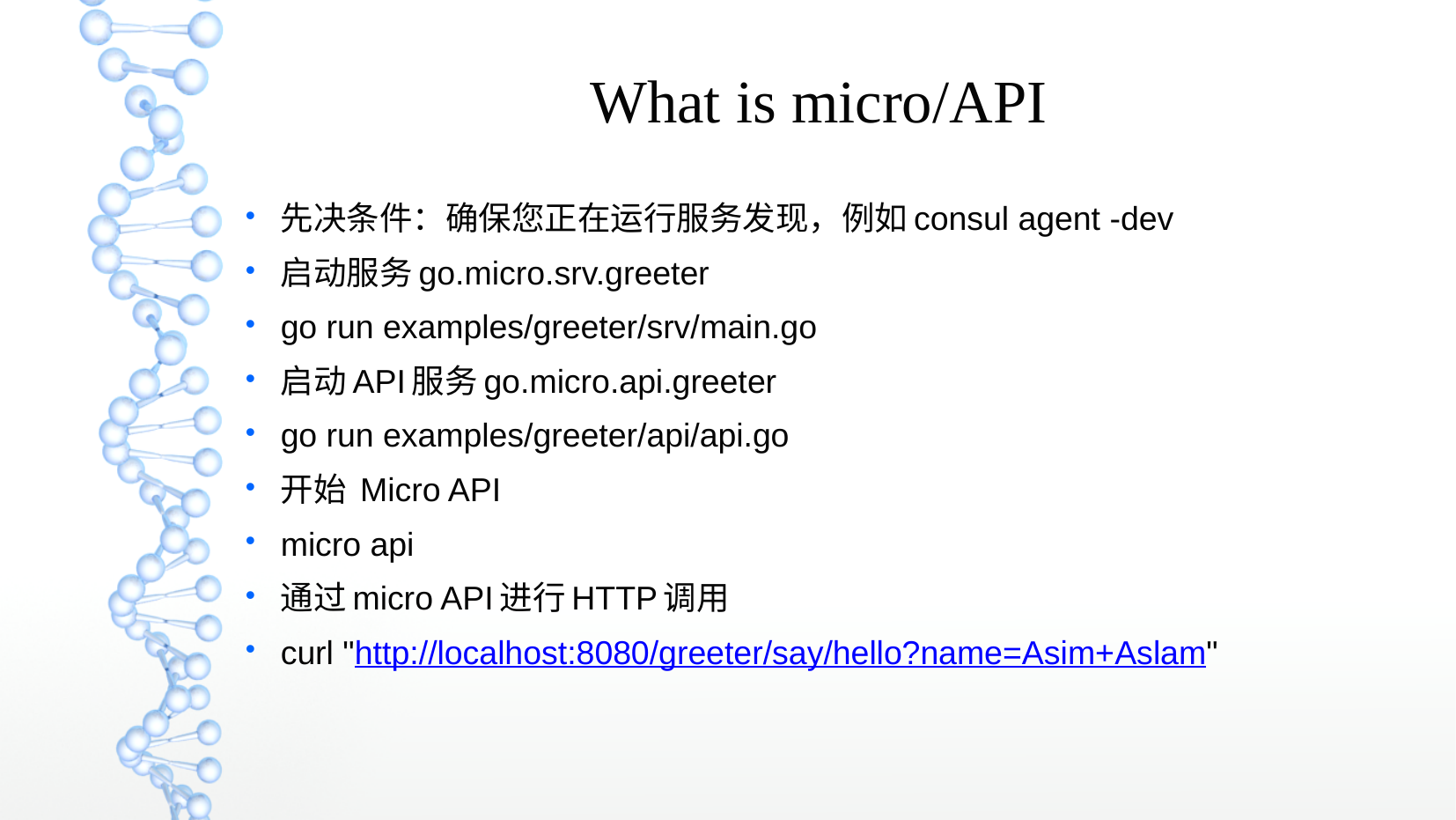

What is micro/API
先决条件：确保您正在运行服务发现，例如consul agent -dev
启动服务go.micro.srv.greeter
go run examples/greeter/srv/main.go
启动API服务go.micro.api.greeter
go run examples/greeter/api/api.go
开始 Micro API
micro api
通过micro API进行HTTP调用
curl "http://localhost:8080/greeter/say/hello?name=Asim+Aslam"